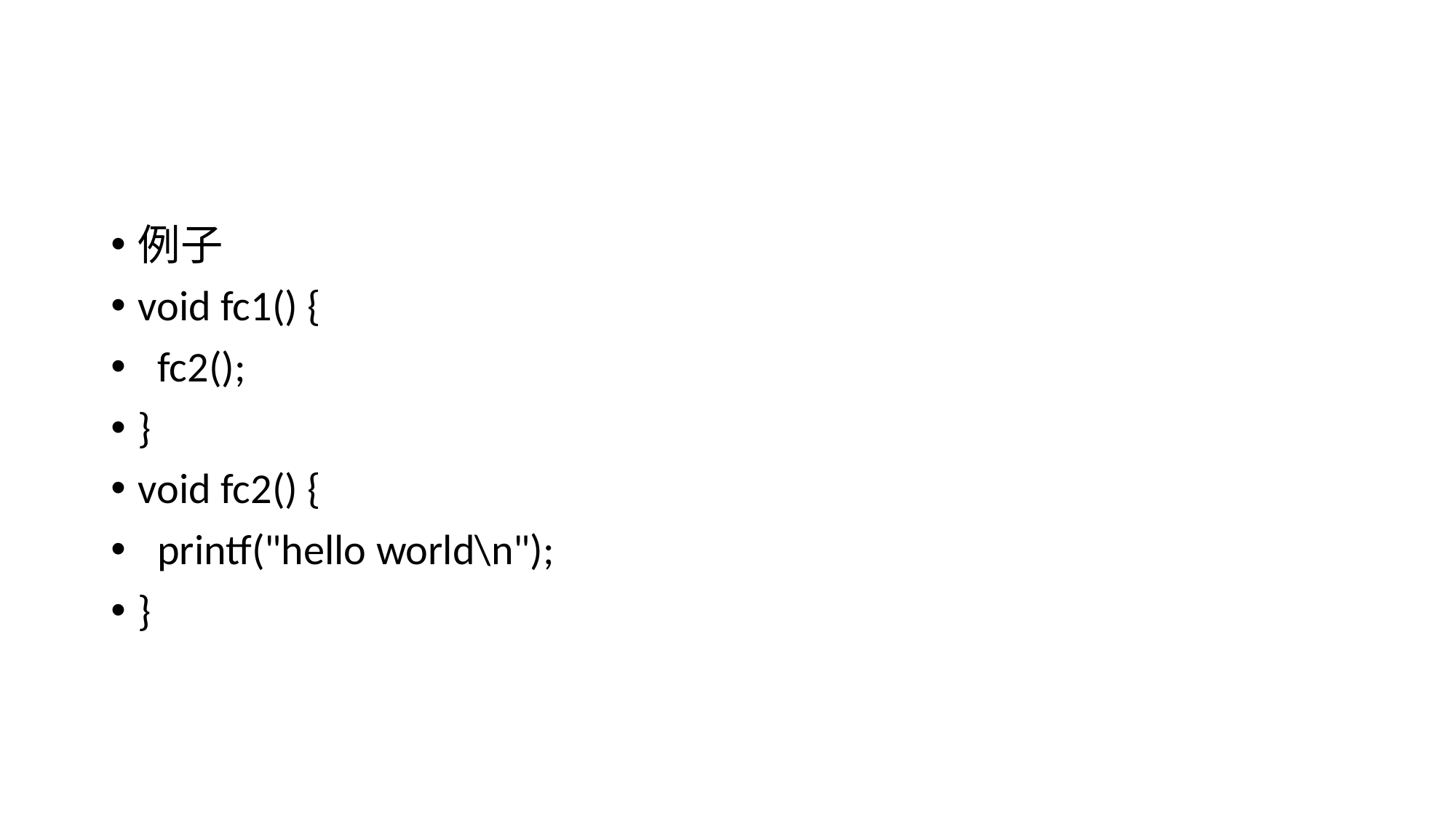

#
例子
void fc1() {
  fc2();
}
void fc2() {
  printf("hello world\n");
}